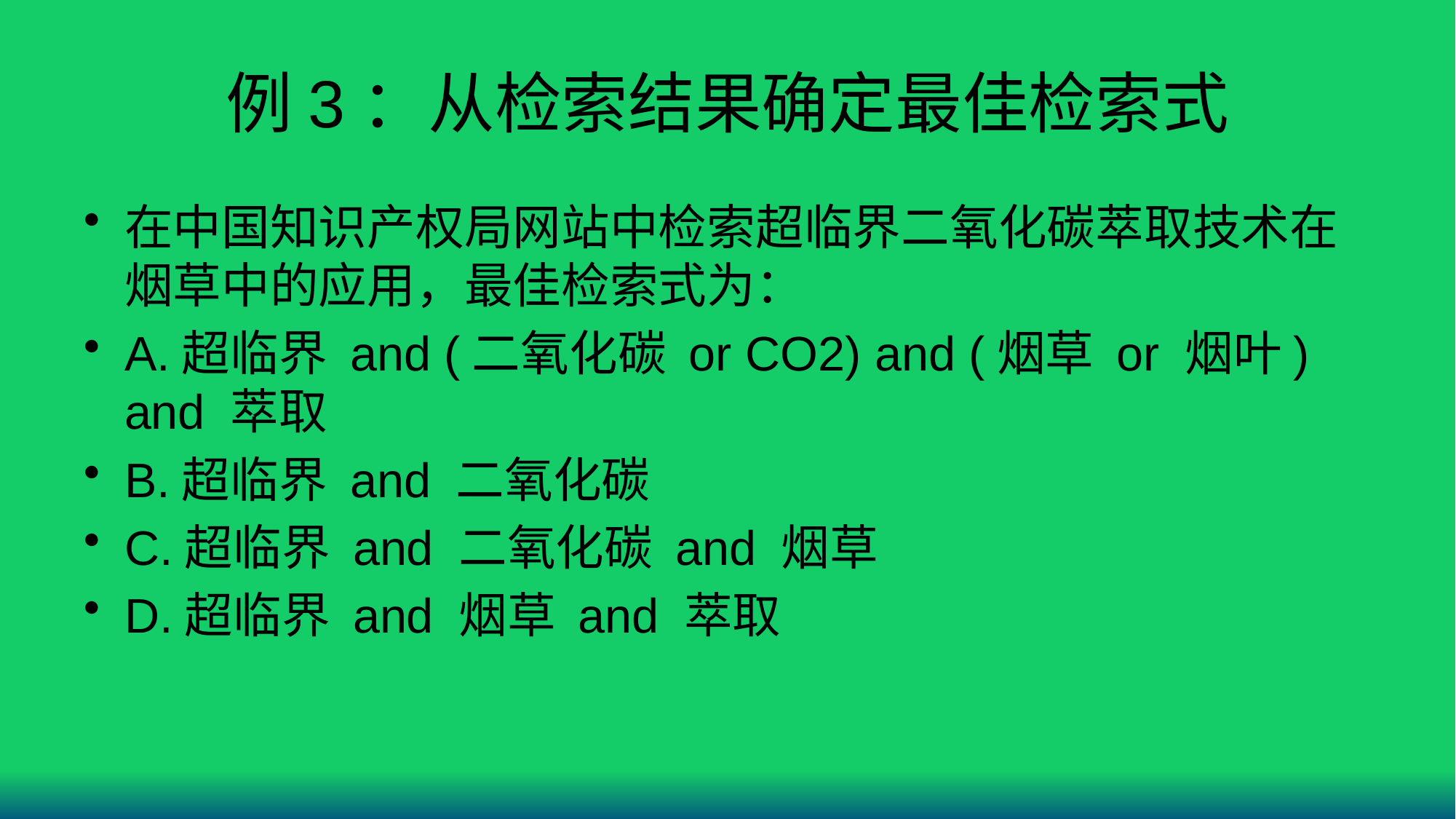

# 例3：从检索结果确定最佳检索式
在中国知识产权局网站中检索超临界二氧化碳萃取技术在烟草中的应用，最佳检索式为：
A.超临界 and (二氧化碳 or CO2) and (烟草 or 烟叶) and 萃取
B.超临界 and 二氧化碳
C.超临界 and 二氧化碳 and 烟草
D.超临界 and 烟草 and 萃取